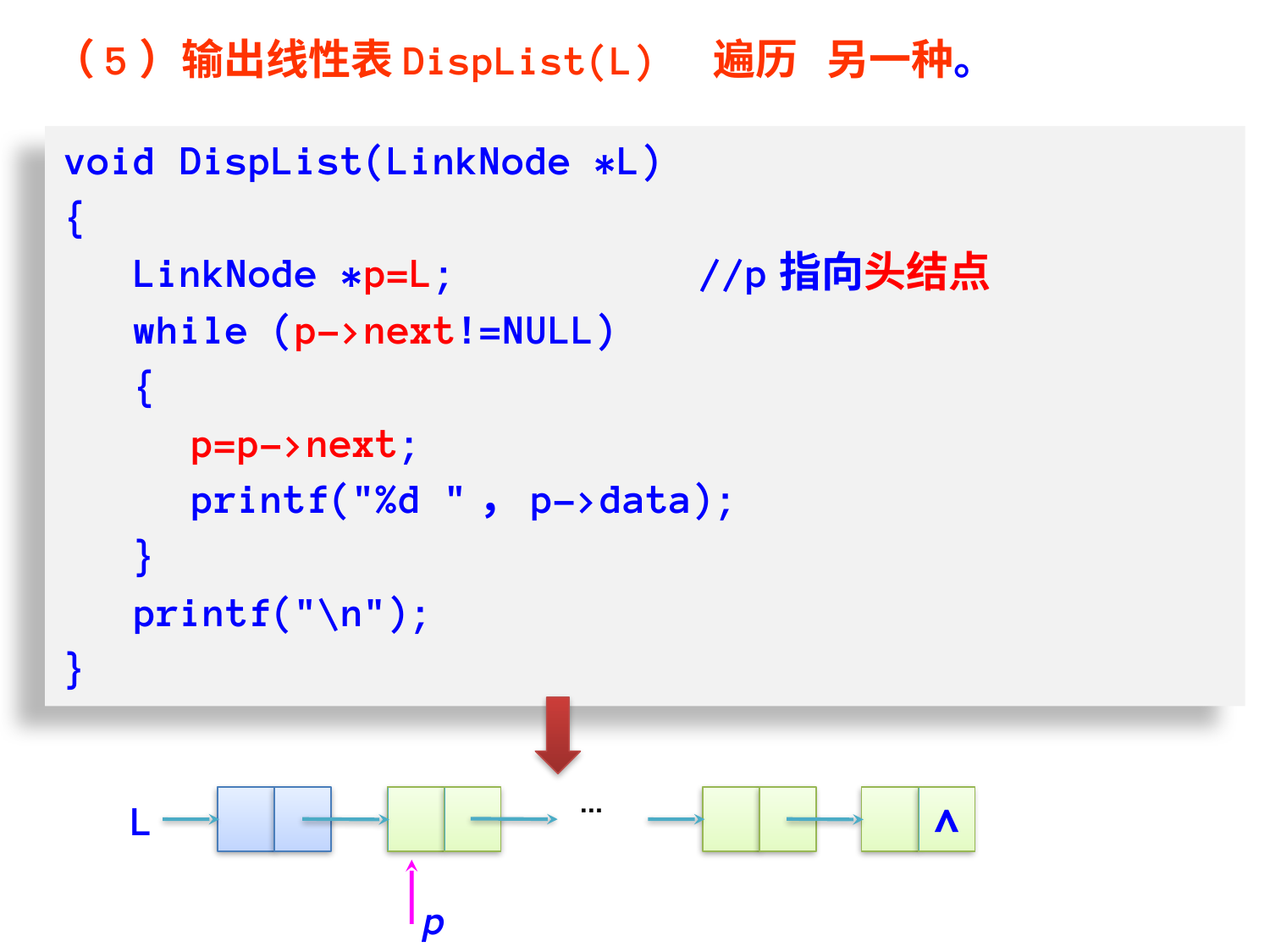

（5）输出线性表DispList(L)  遍历   另一种。
void DispList(LinkNode *L)
{
   LinkNode *p=L;		//p指向头结点
   while (p->next!=NULL)
   {
	p=p->next;
	printf("%d "，p->data);
   }
   printf("\n");
}

…
L

∧

p